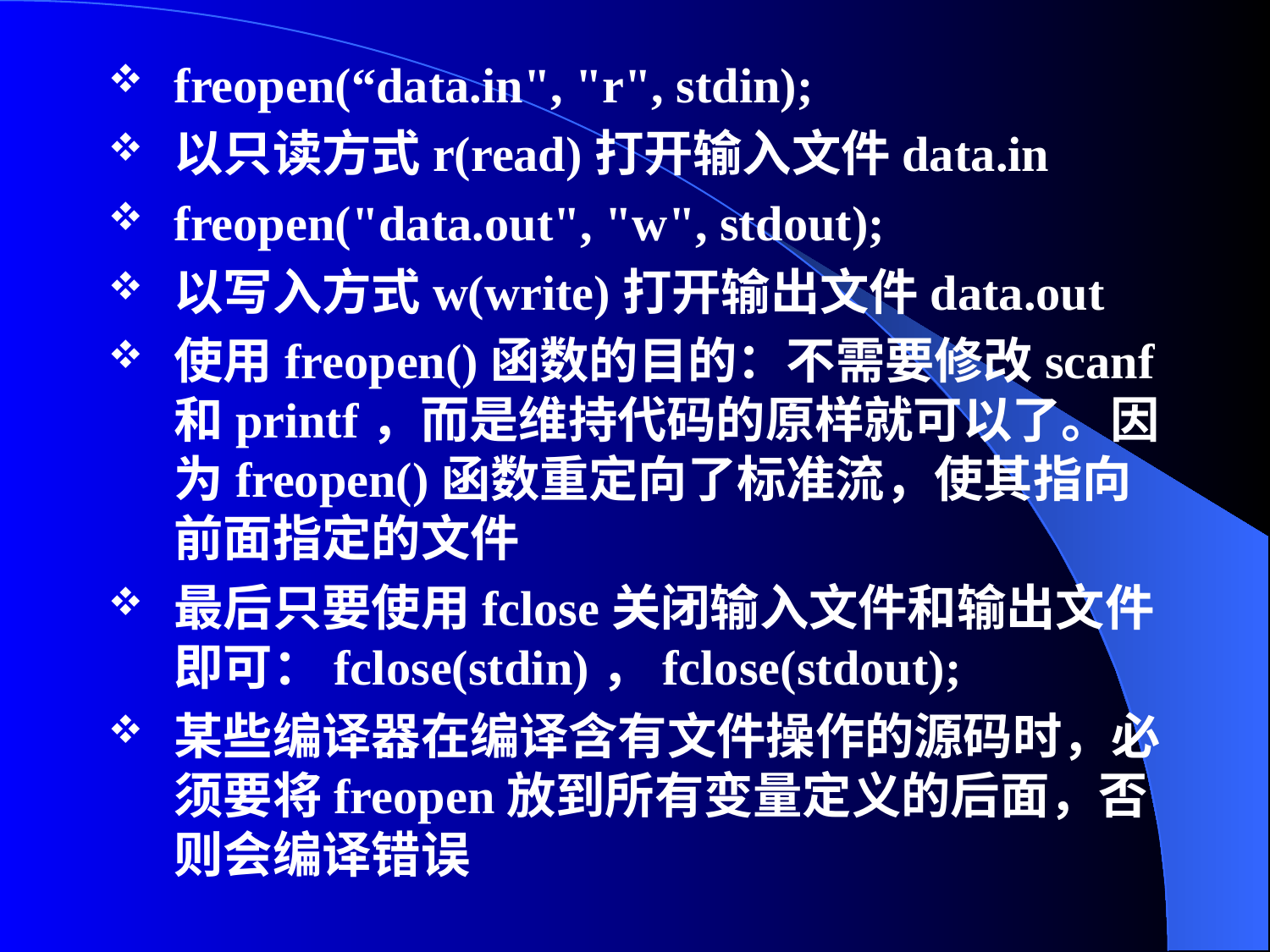

freopen(“data.in", "r", stdin);
以只读方式r(read)打开输入文件data.in
freopen("data.out", "w", stdout);
以写入方式w(write)打开输出文件data.out
使用freopen()函数的目的：不需要修改scanf和printf，而是维持代码的原样就可以了。因为freopen()函数重定向了标准流，使其指向前面指定的文件
最后只要使用fclose关闭输入文件和输出文件即可：fclose(stdin)，fclose(stdout);
某些编译器在编译含有文件操作的源码时，必须要将freopen放到所有变量定义的后面，否则会编译错误